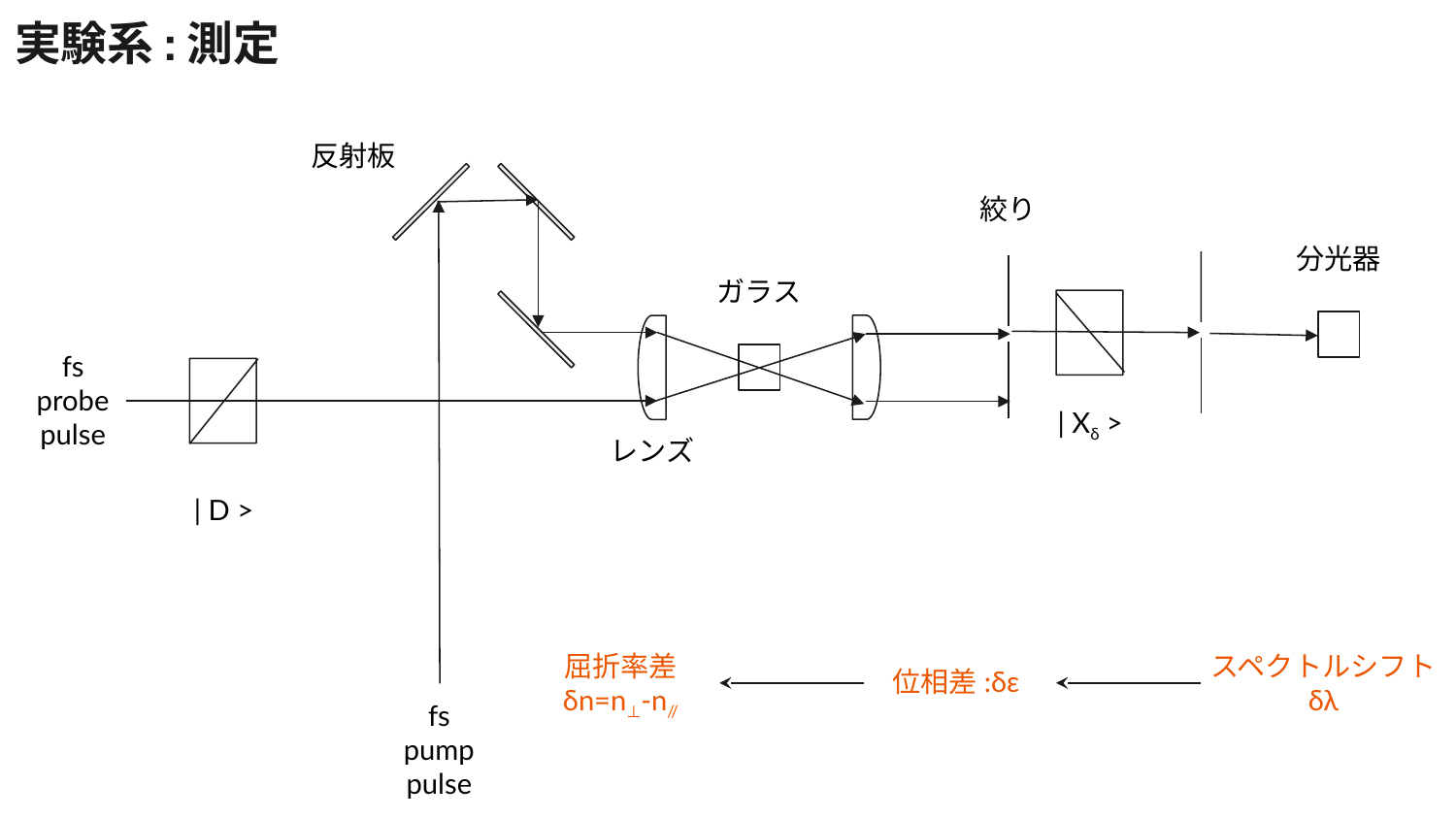

実験系:測定
反射板
絞り

分光器
ガラス

fs
probe
pulse

| Xδ >
レンズ
| D >
屈折率差
δn=n⊥-n//
スペクトルシフト
δλ
位相差:δε
fs
pump
pulse